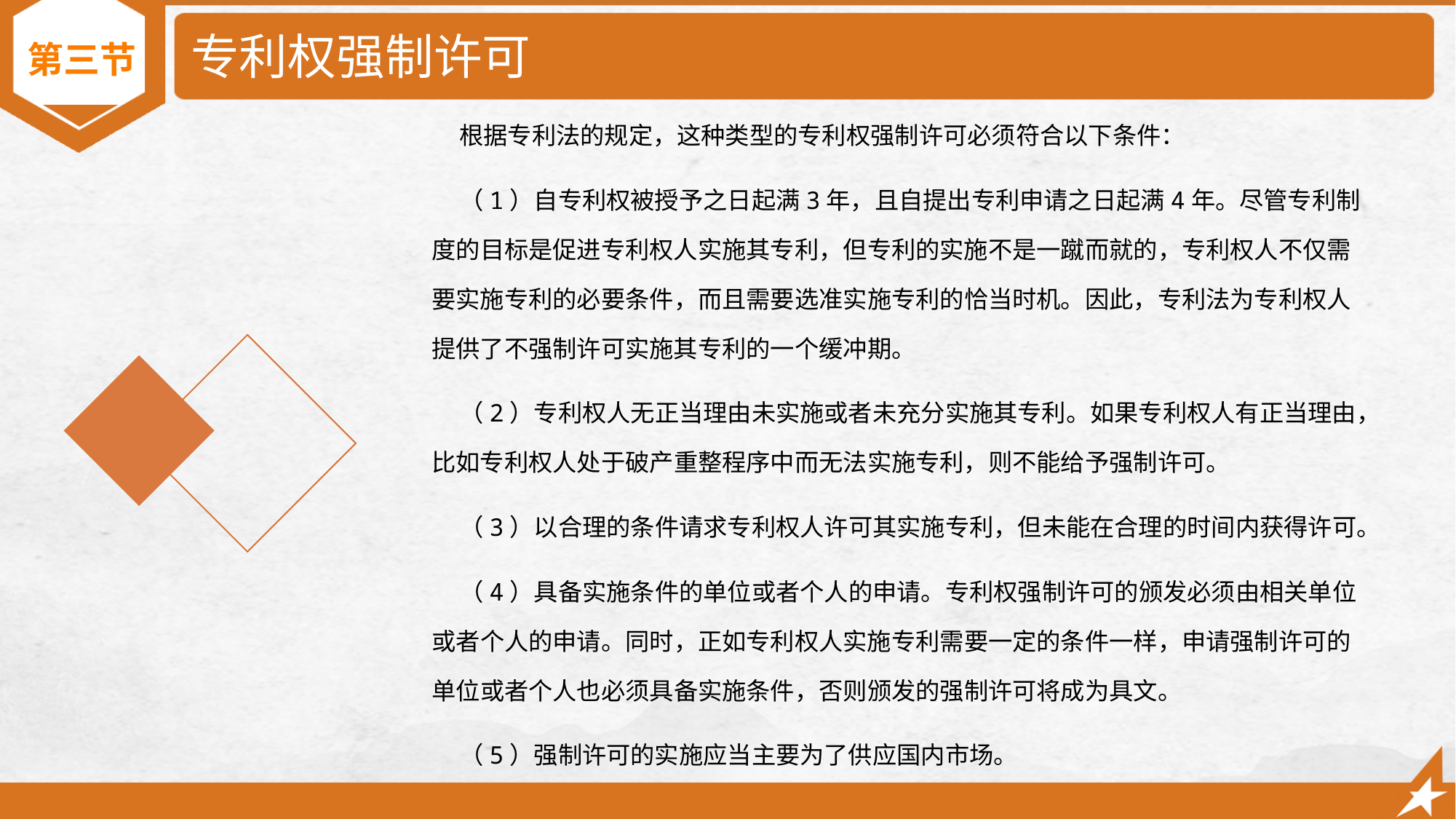

# 专利权强制许可
第三节
    根据专利法的规定，这种类型的专利权强制许可必须符合以下条件：
    （1）自专利权被授予之日起满3年，且自提出专利申请之日起满4年。尽管专利制度的目标是促进专利权人实施其专利，但专利的实施不是一蹴而就的，专利权人不仅需要实施专利的必要条件，而且需要选准实施专利的恰当时机。因此，专利法为专利权人提供了不强制许可实施其专利的一个缓冲期。
    （2）专利权人无正当理由未实施或者未充分实施其专利。如果专利权人有正当理由，比如专利权人处于破产重整程序中而无法实施专利，则不能给予强制许可。
    （3）以合理的条件请求专利权人许可其实施专利，但未能在合理的时间内获得许可。
    （4）具备实施条件的单位或者个人的申请。专利权强制许可的颁发必须由相关单位或者个人的申请。同时，正如专利权人实施专利需要一定的条件一样，申请强制许可的单位或者个人也必须具备实施条件，否则颁发的强制许可将成为具文。
    （5）强制许可的实施应当主要为了供应国内市场。